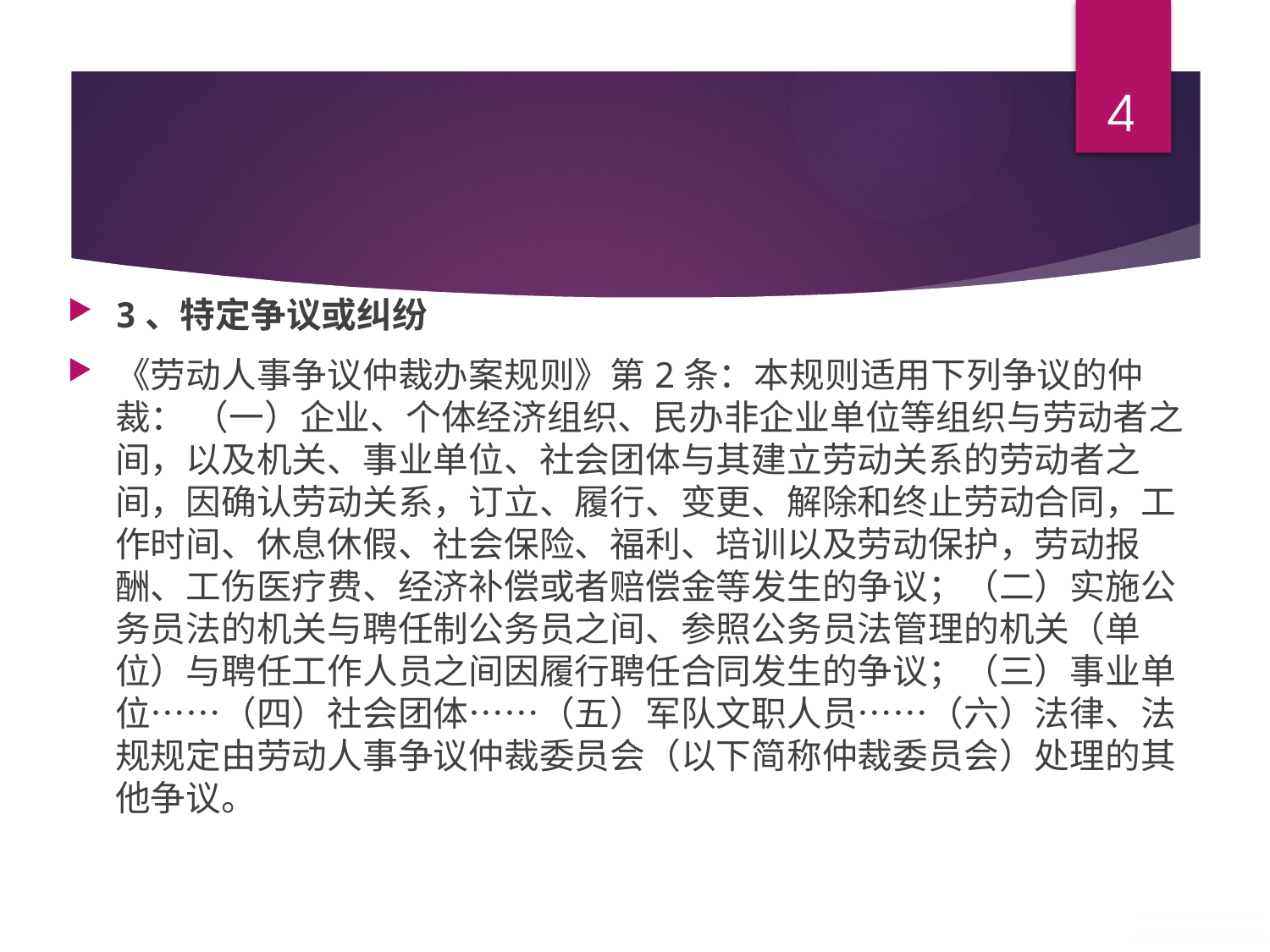

4
#
3、特定争议或纠纷
《劳动人事争议仲裁办案规则》第2条：本规则适用下列争议的仲裁： （一）企业、个体经济组织、民办非企业单位等组织与劳动者之间，以及机关、事业单位、社会团体与其建立劳动关系的劳动者之间，因确认劳动关系，订立、履行、变更、解除和终止劳动合同，工作时间、休息休假、社会保险、福利、培训以及劳动保护，劳动报酬、工伤医疗费、经济补偿或者赔偿金等发生的争议；（二）实施公务员法的机关与聘任制公务员之间、参照公务员法管理的机关（单位）与聘任工作人员之间因履行聘任合同发生的争议；（三）事业单位……（四）社会团体……（五）军队文职人员……（六）法律、法规规定由劳动人事争议仲裁委员会（以下简称仲裁委员会）处理的其他争议。